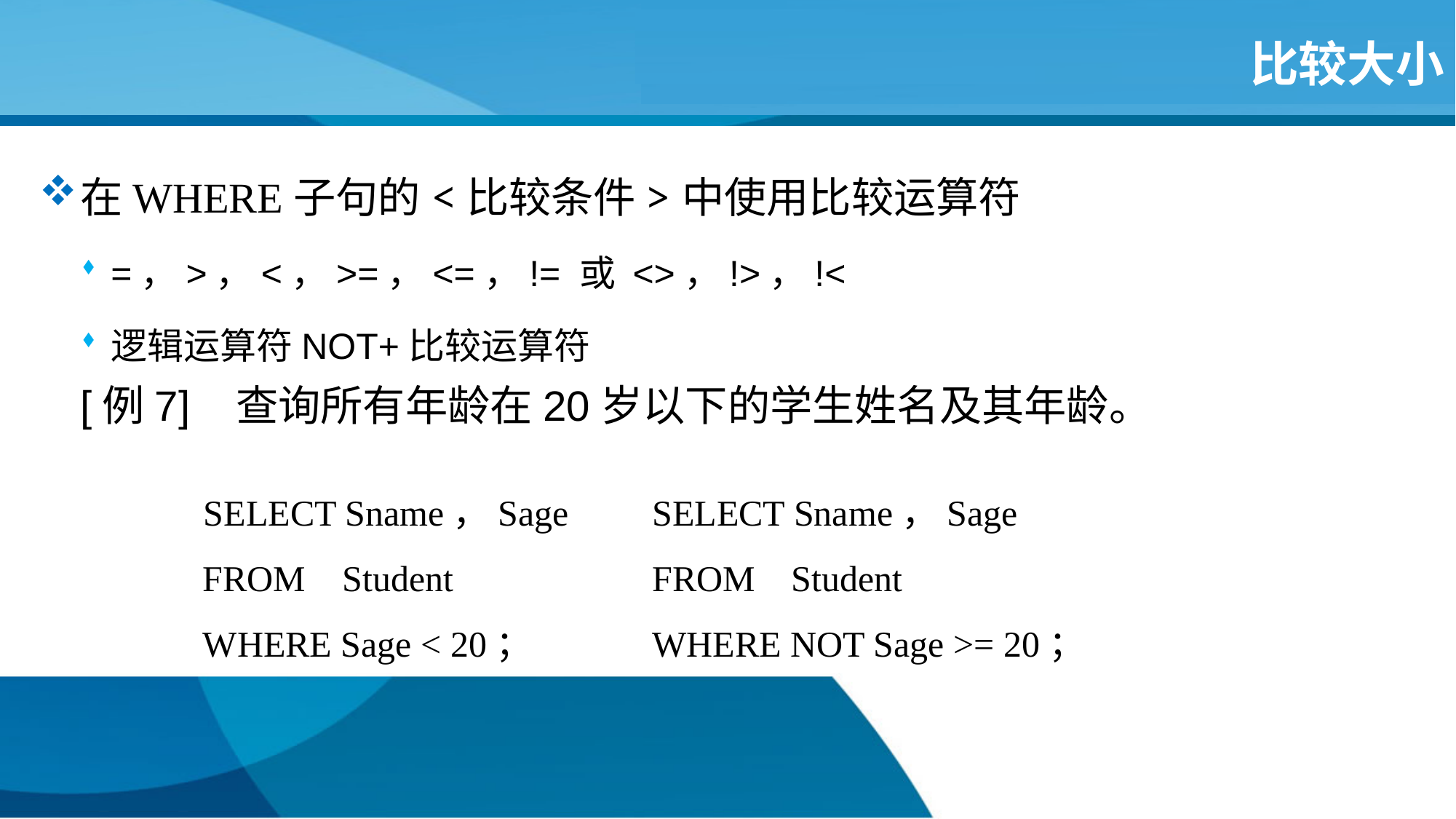

# 比较大小
在WHERE子句的<比较条件>中使用比较运算符
=，>，<，>=，<=，!= 或 <>，!>，!<
逻辑运算符NOT+比较运算符

[例7]   查询所有年龄在20岁以下的学生姓名及其年龄。
SELECT Sname，Sage
FROM    Student
WHERE Sage < 20；
SELECT Sname，Sage
FROM    Student
WHERE NOT Sage >= 20；